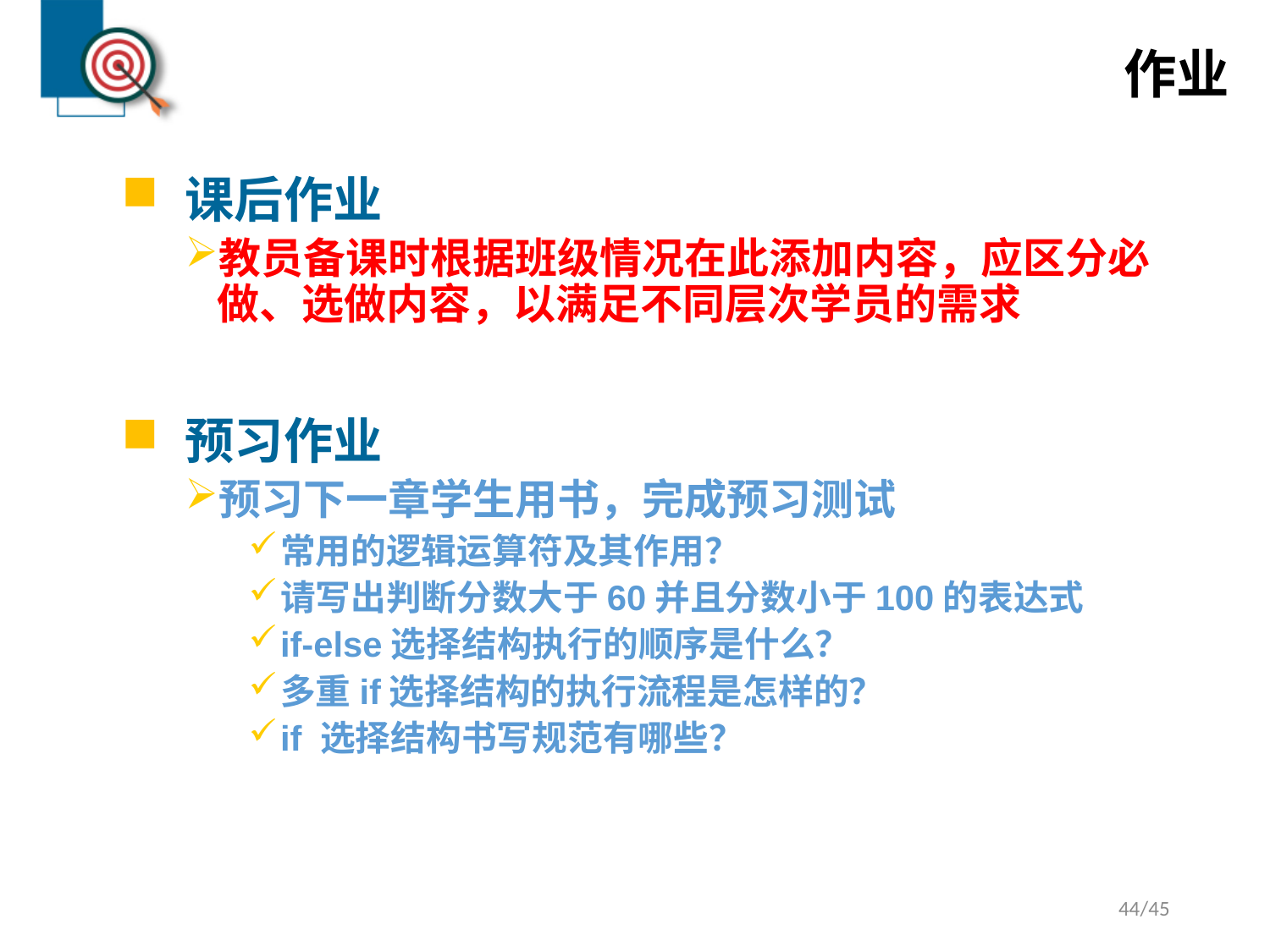

# 作业
课后作业
教员备课时根据班级情况在此添加内容，应区分必做、选做内容，以满足不同层次学员的需求

预习作业
预习下一章学生用书，完成预习测试
常用的逻辑运算符及其作用？
请写出判断分数大于60并且分数小于100的表达式
if-else选择结构执行的顺序是什么？
多重if选择结构的执行流程是怎样的？
if 选择结构书写规范有哪些？

44/45